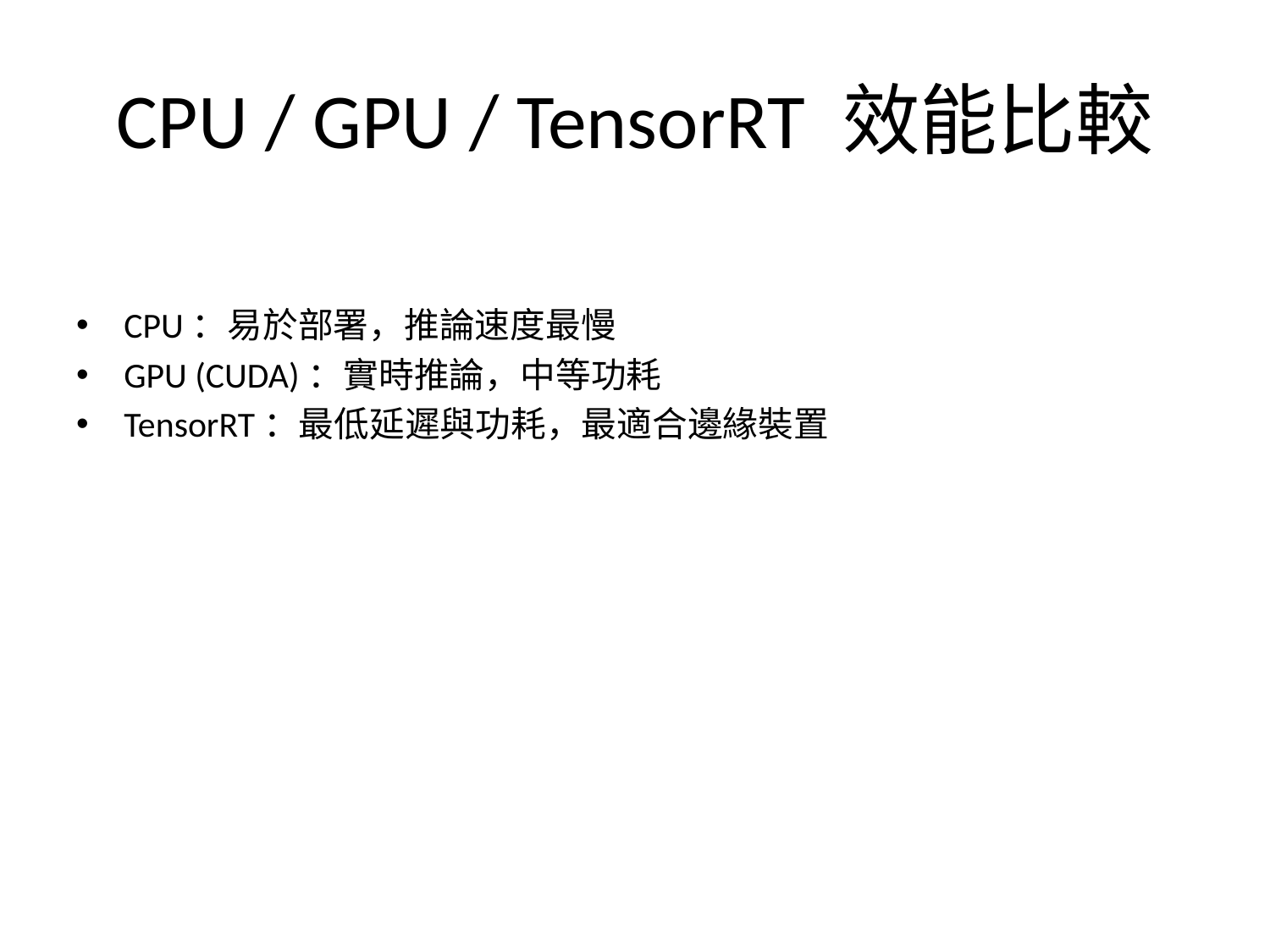

# CPU / GPU / TensorRT 效能比較

CPU：易於部署，推論速度最慢
GPU (CUDA)：實時推論，中等功耗
TensorRT：最低延遲與功耗，最適合邊緣裝置